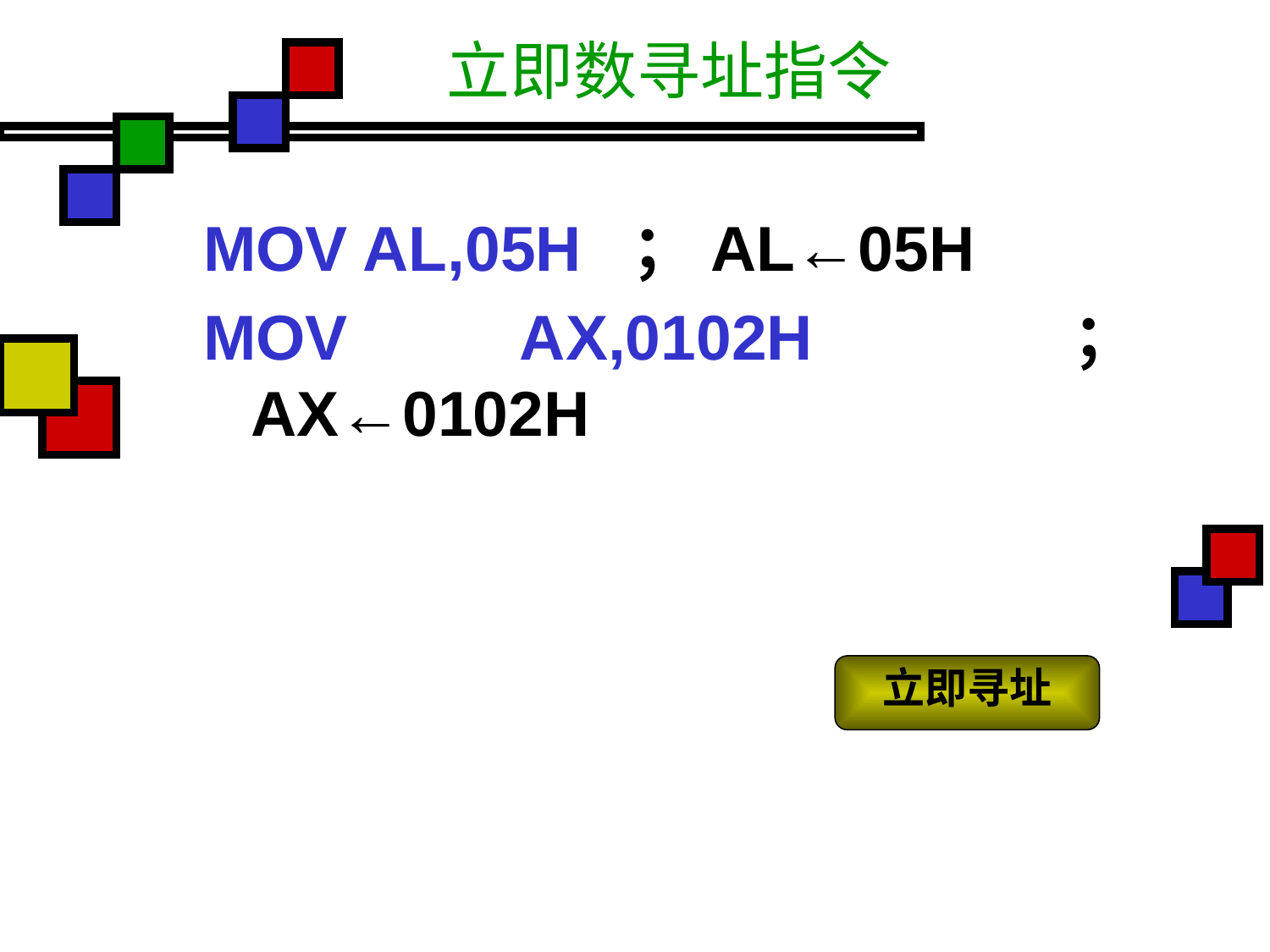

# 立即数寻址指令
MOV AL,05H	；AL←05H
MOV AX,0102H	；AX←0102H
立即寻址